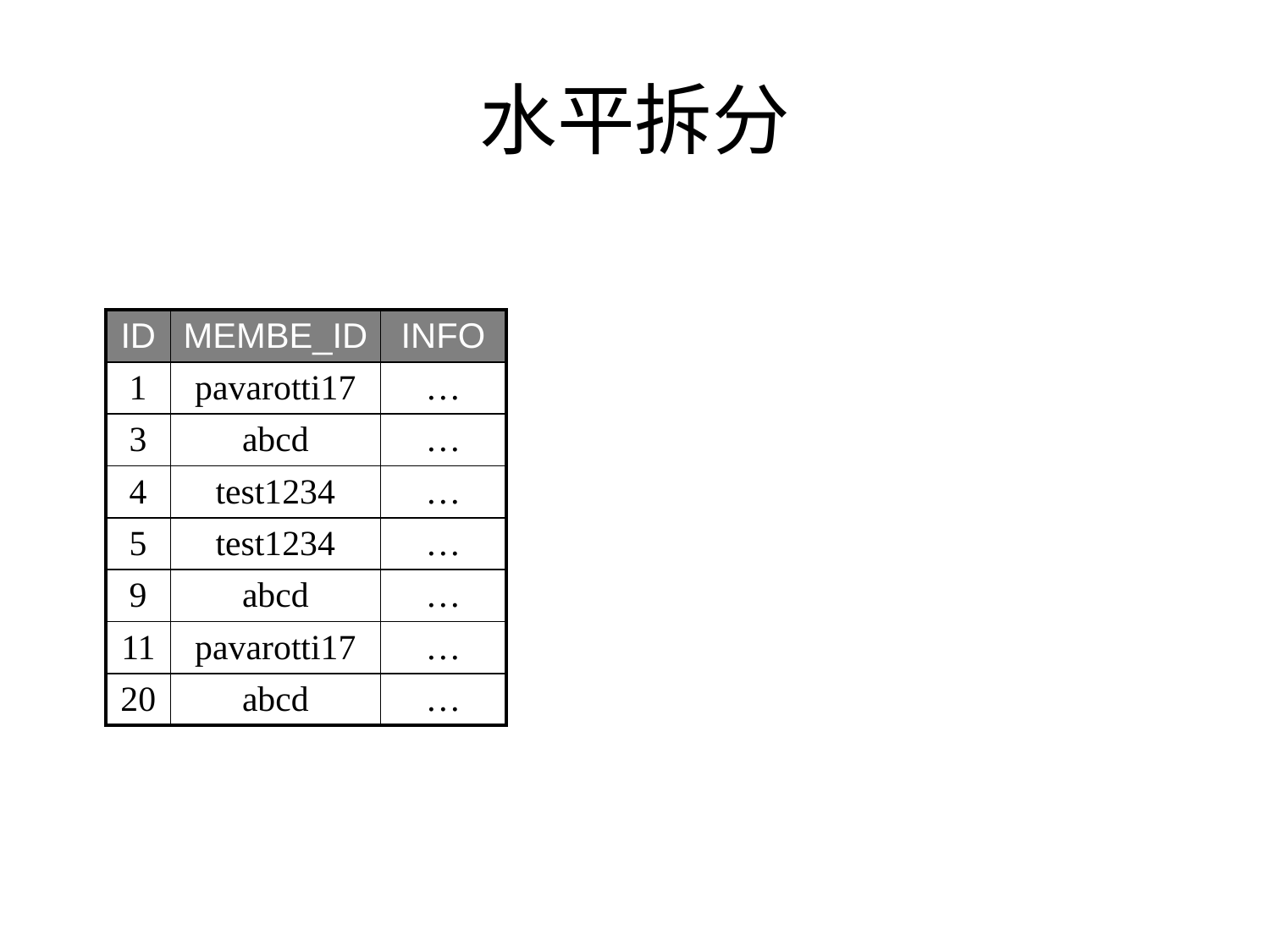

# 水平拆分
| ID | MEMBE\_ID | INFO |
| --- | --- | --- |
| 1 | pavarotti17 | … |
| 3 | abcd | … |
| 4 | test1234 | … |
| 5 | test1234 | … |
| 9 | abcd | … |
| 11 | pavarotti17 | … |
| 20 | abcd | … |